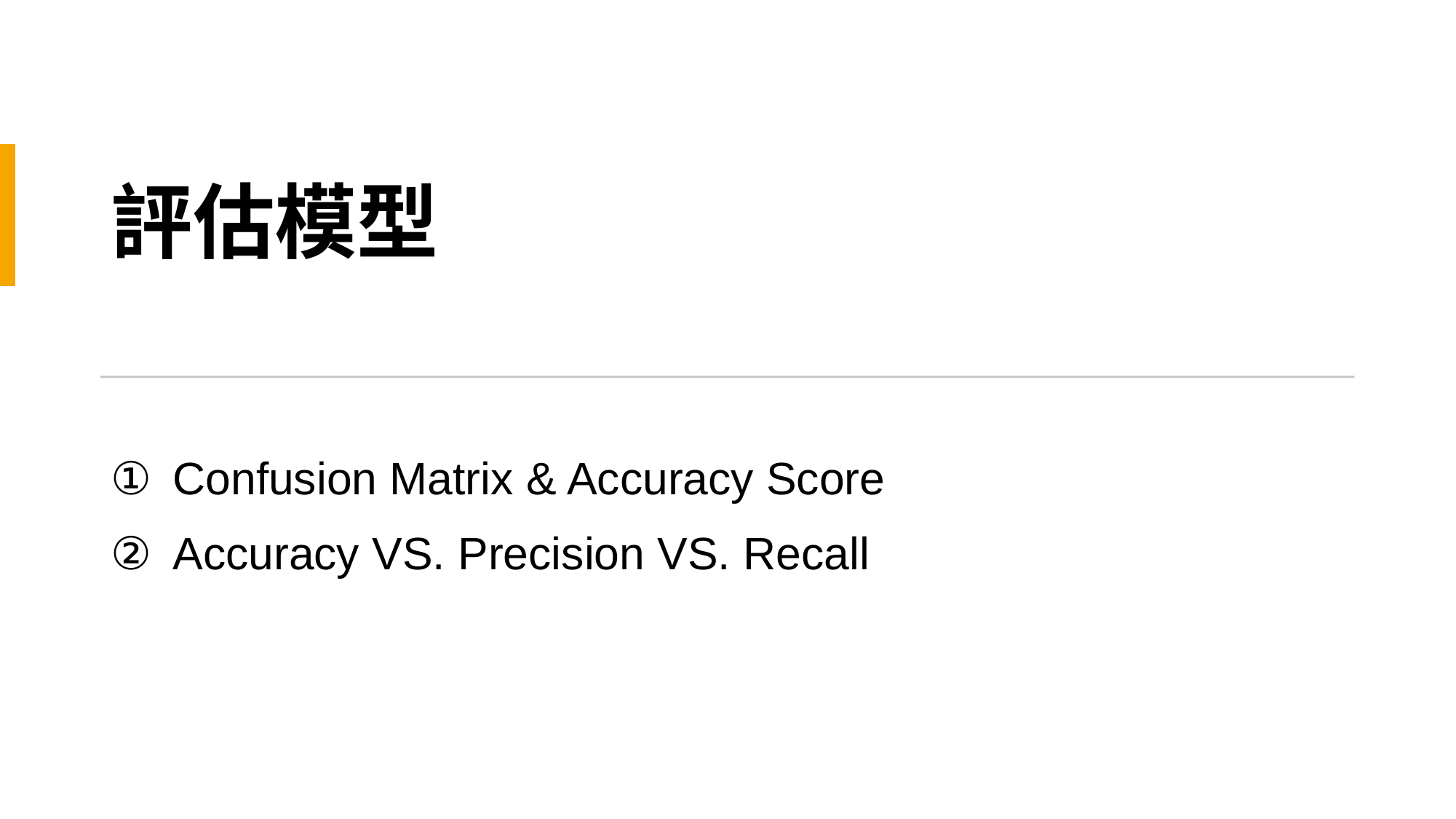

# 評估模型

Confusion Matrix & Accuracy Score
Accuracy VS. Precision VS. Recall